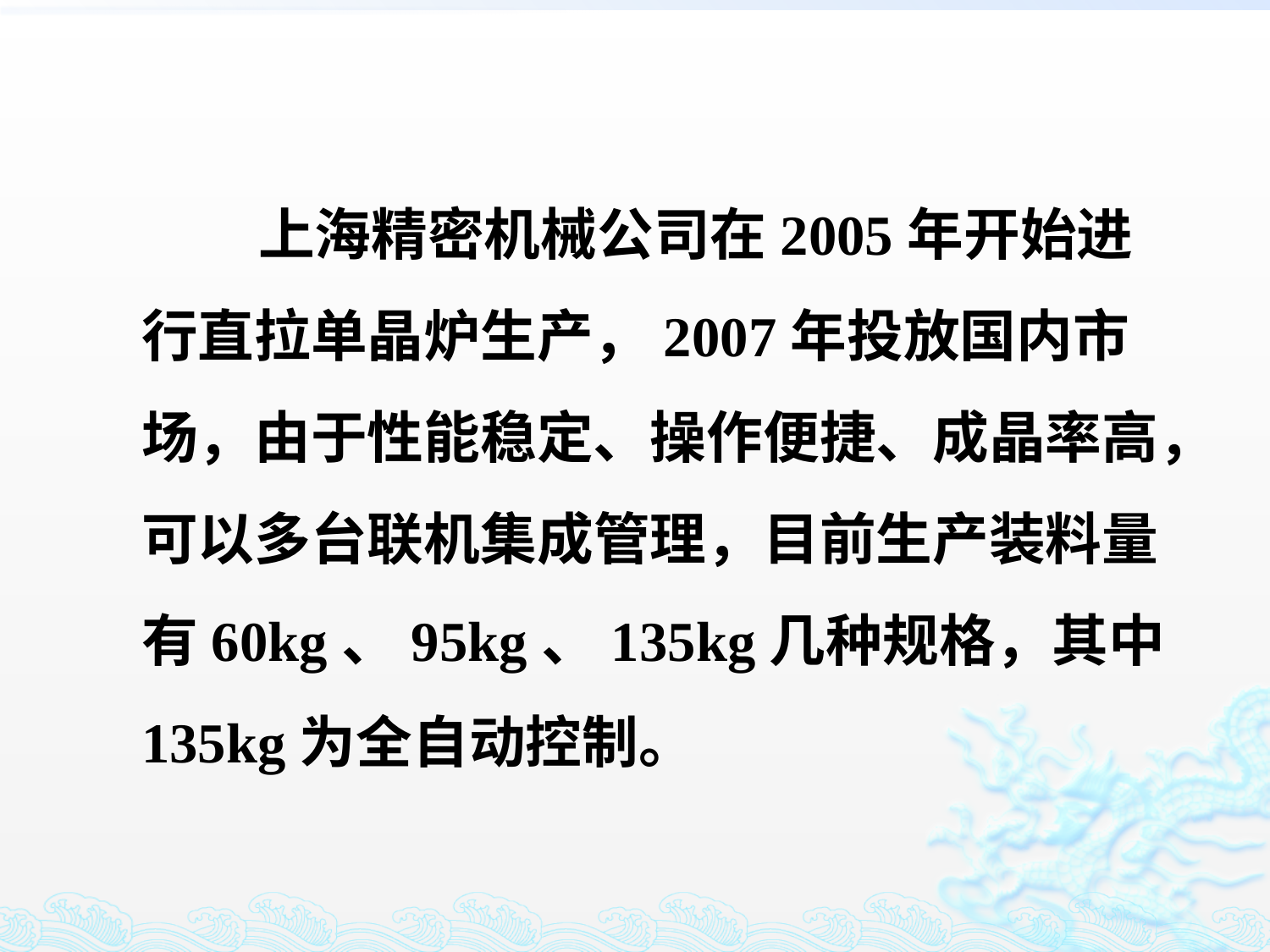

上海精密机械公司在2005年开始进行直拉单晶炉生产，2007年投放国内市场，由于性能稳定、操作便捷、成晶率高，可以多台联机集成管理，目前生产装料量有60kg、95kg、135kg几种规格，其中135kg为全自动控制。